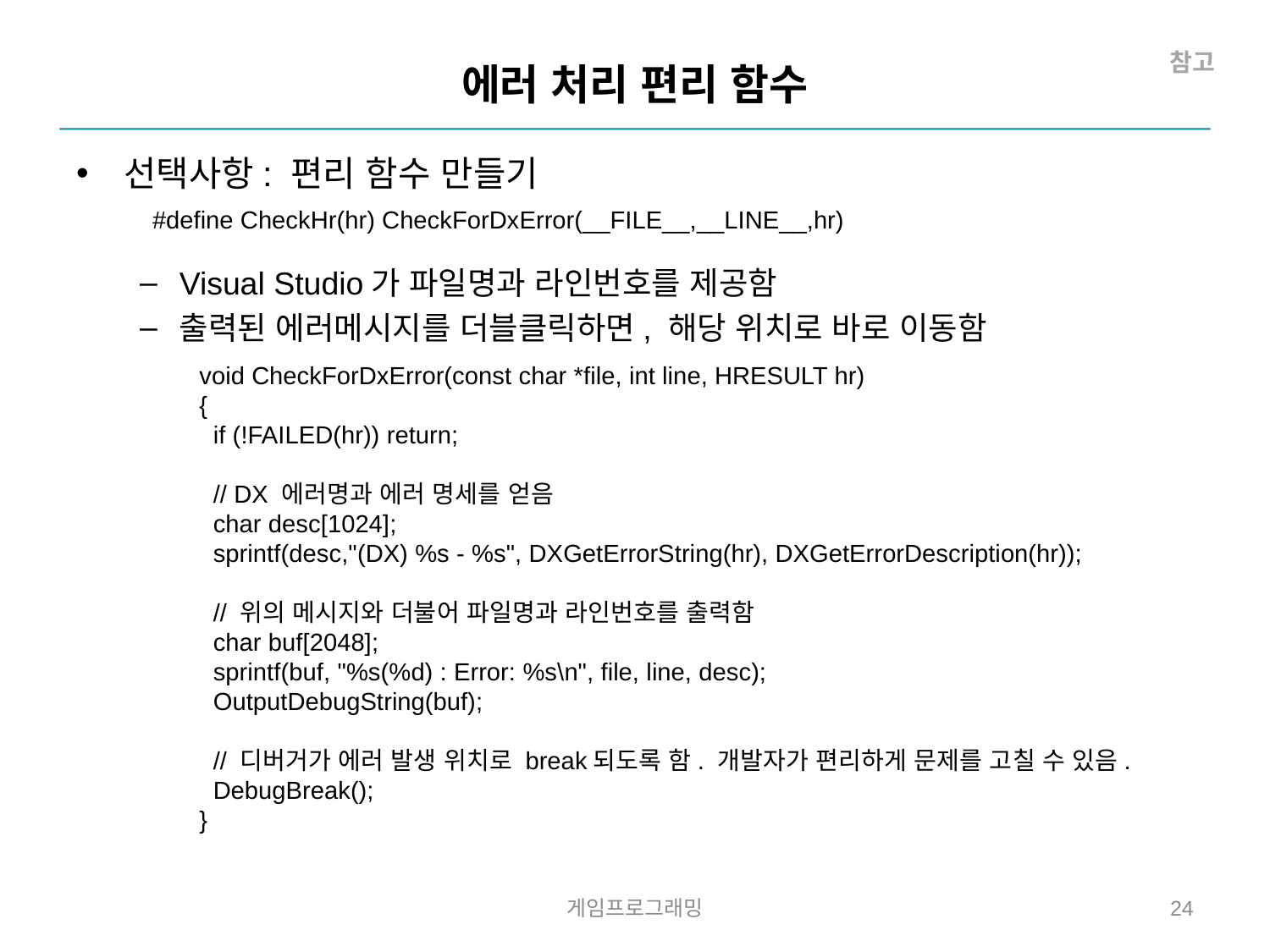

# 에러 처리 편리 함수
참고
선택사항: 편리 함수 만들기

Visual Studio가 파일명과 라인번호를 제공함
출력된 에러메시지를 더블클릭하면, 해당 위치로 바로 이동함

#define CheckHr(hr) CheckForDxError(__FILE__,__LINE__,hr)
void CheckForDxError(const char *file, int line, HRESULT hr)
{
  if (!FAILED(hr)) return;

  // DX 에러명과 에러 명세를 얻음
  char desc[1024];
  sprintf(desc,"(DX) %s - %s", DXGetErrorString(hr), DXGetErrorDescription(hr));

  // 위의 메시지와 더불어 파일명과 라인번호를 출력함
  char buf[2048];
  sprintf(buf, "%s(%d) : Error: %s\n", file, line, desc);
  OutputDebugString(buf);

  // 디버거가 에러 발생 위치로 break되도록 함. 개발자가 편리하게 문제를 고칠 수 있음.
  DebugBreak();
}
게임프로그래밍
24